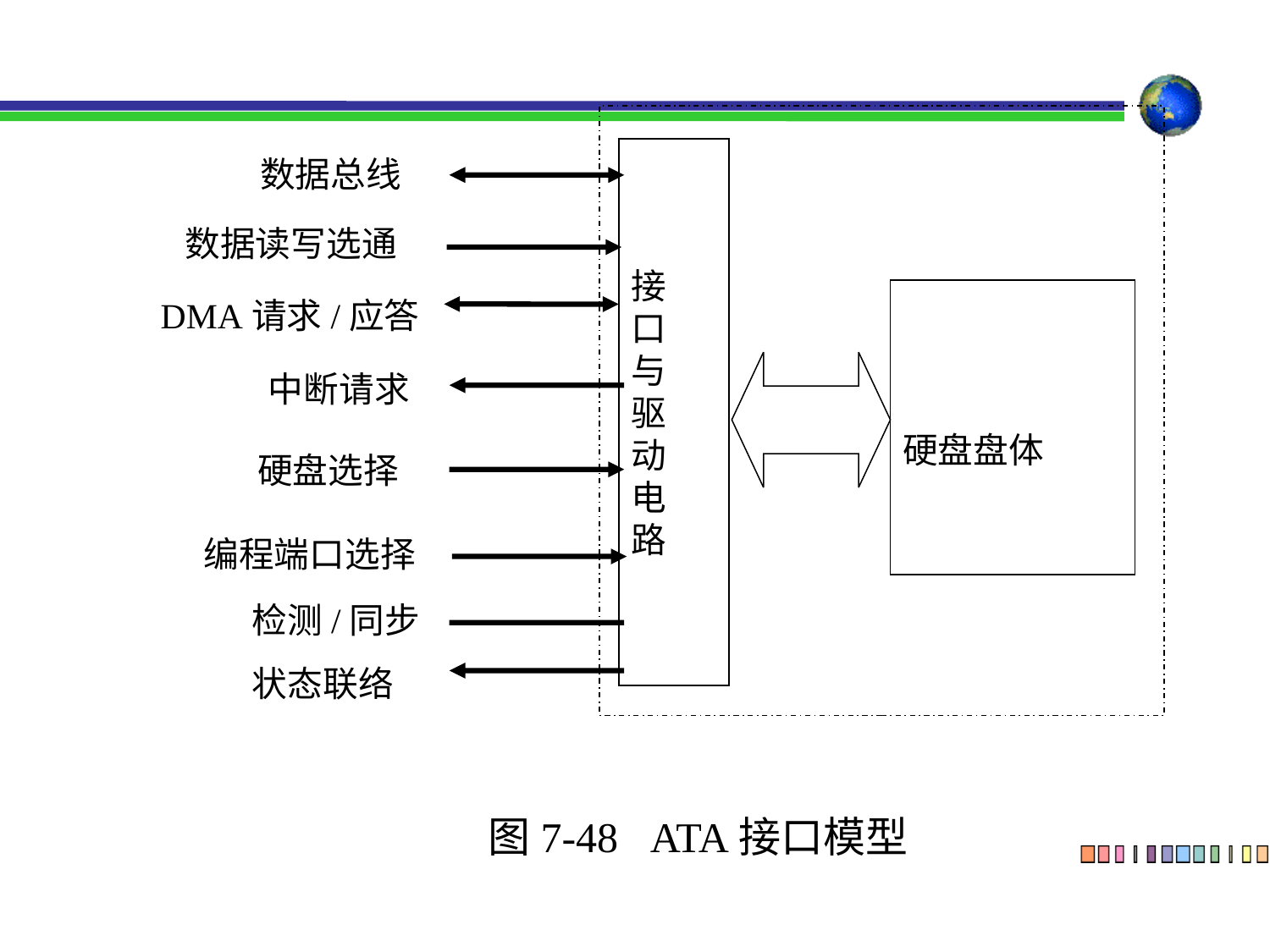

数据总线

接
口
与
驱
动
电
路
数据读写选通

DMA请求/应答

硬盘盘体
中断请求

硬盘选择

编程端口选择

检测/同步

状态联络

图7-48   ATA接口模型
124